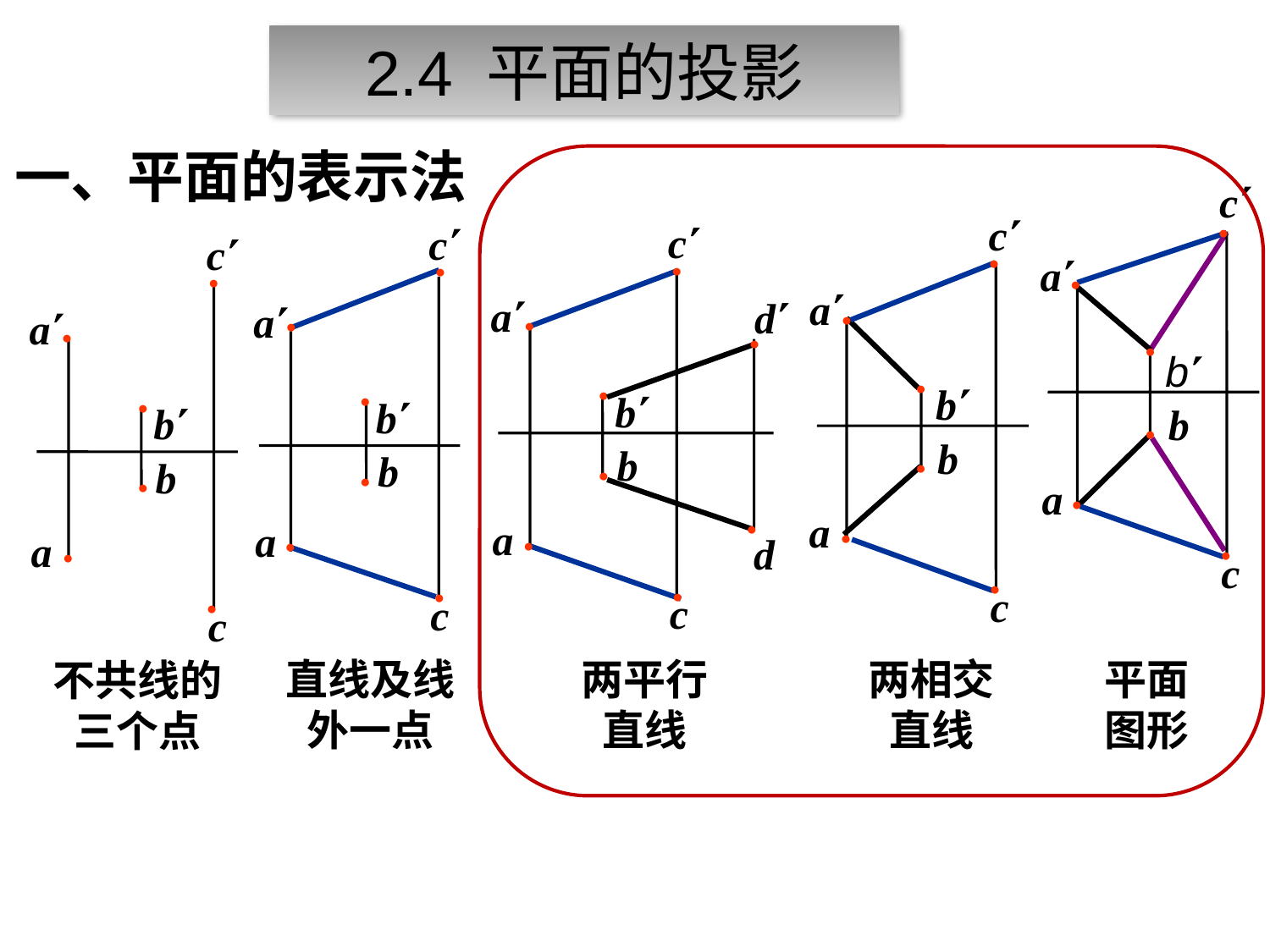

2.4 平面的投影
一、平面的表示法

c′
●

a′
●

●
b′

b
●

a
●

●
c
c′
●

a′
●

●
b′

b
●
a
●

●
c
c′
●

a′
●

●
b′

b
●
a
●

●
c
c′
●

a′
●

●
b′

b

●
a
●
●
c
c′
●

a′
●

●
b′

b

●
a
●
●
c

d′
●

●
d

不共线的三个点

直线及线外一点
两平行直线
两相交直线
平面图形